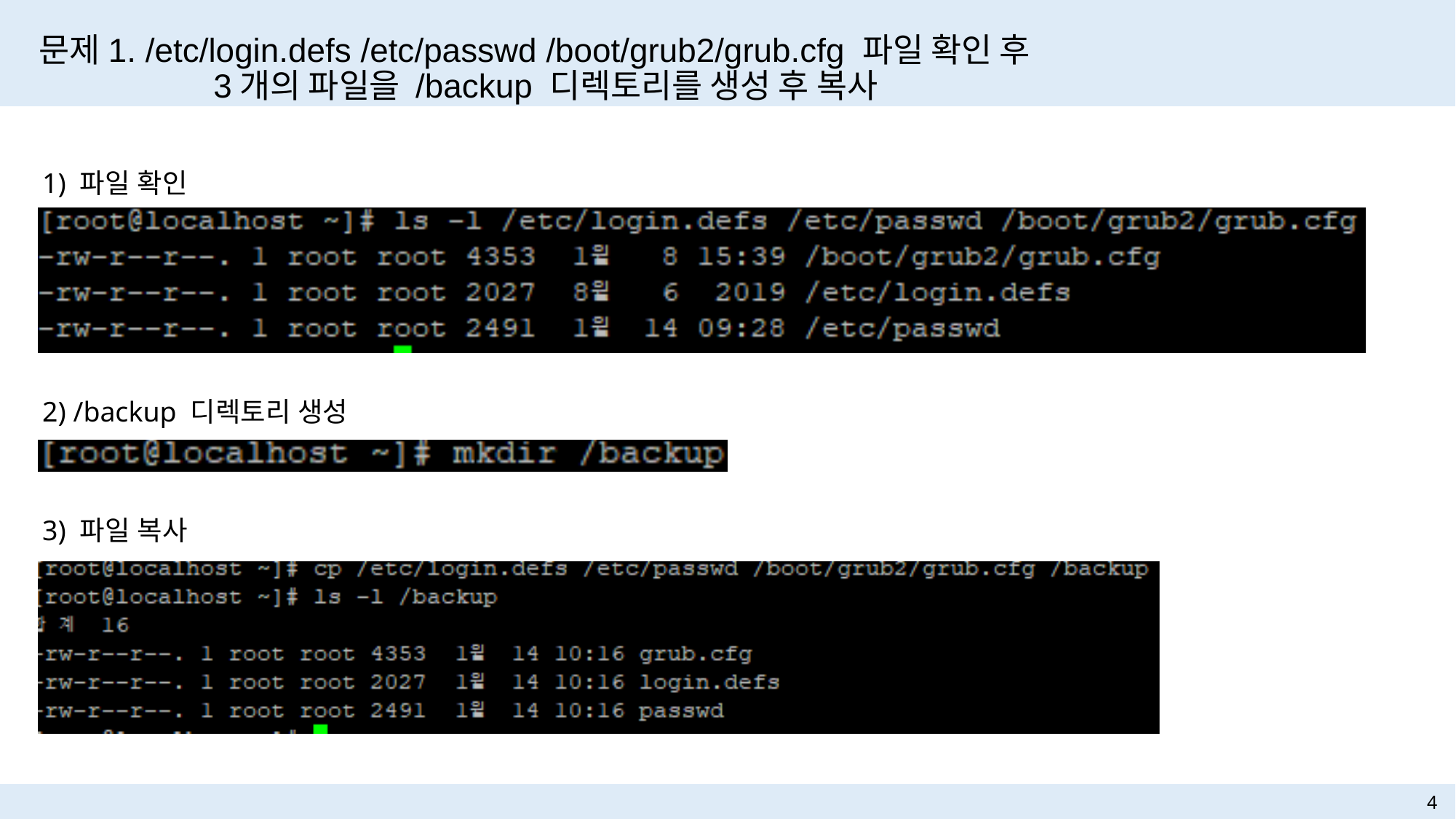

문제1. /etc/login.defs /etc/passwd /boot/grub2/grub.cfg 파일 확인 후
	       3개의 파일을 /backup 디렉토리를 생성 후 복사
1) 파일 확인

2) /backup 디렉토리 생성

3) 파일 복사

4